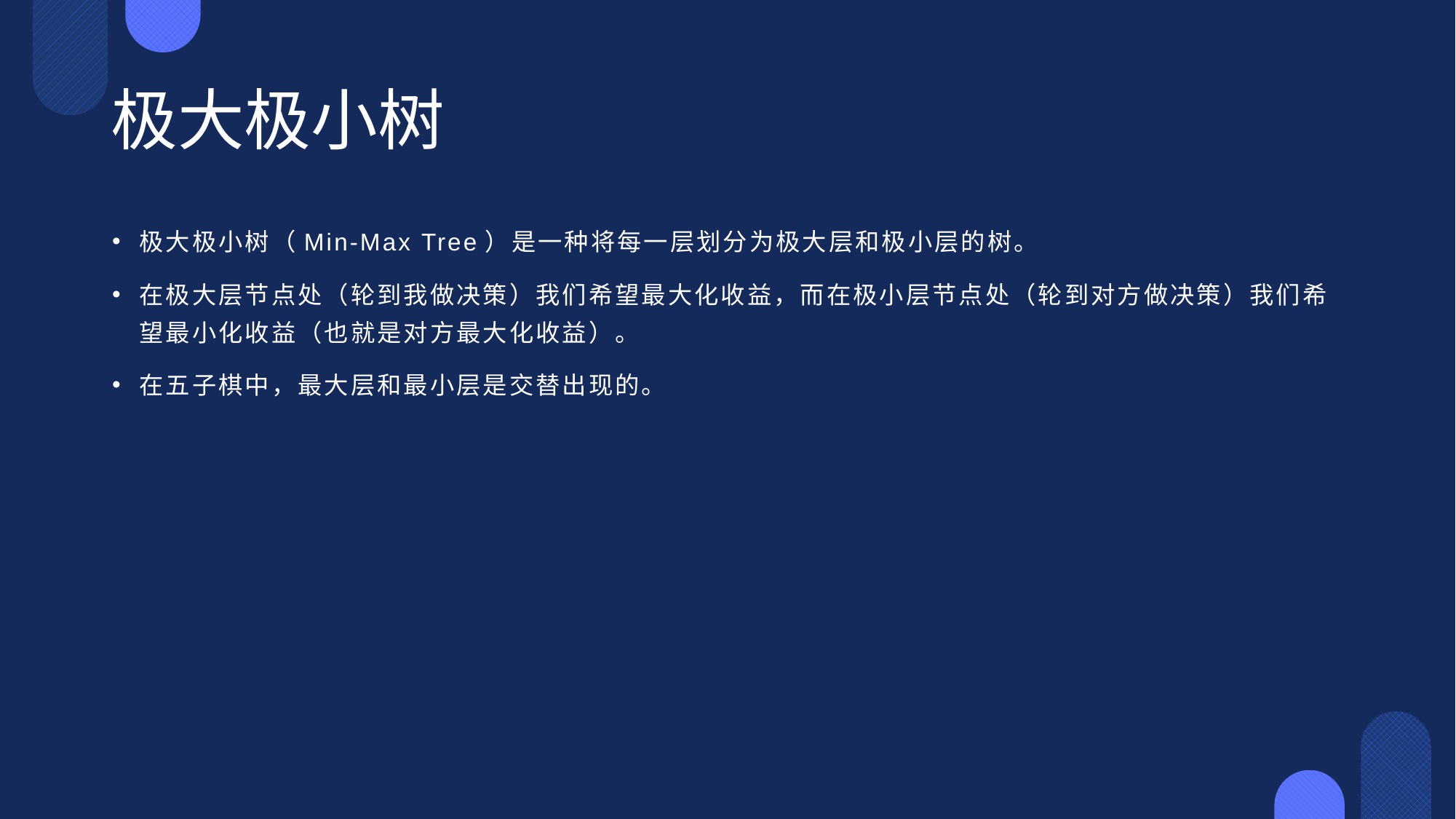

极大极小树
极大极小树（Min-Max Tree）是一种将每一层划分为极大层和极小层的树。
在极大层节点处（轮到我做决策）我们希望最大化收益，而在极小层节点处（轮到对方做决策）我们希望最小化收益（也就是对方最大化收益）。
在五子棋中，最大层和最小层是交替出现的。